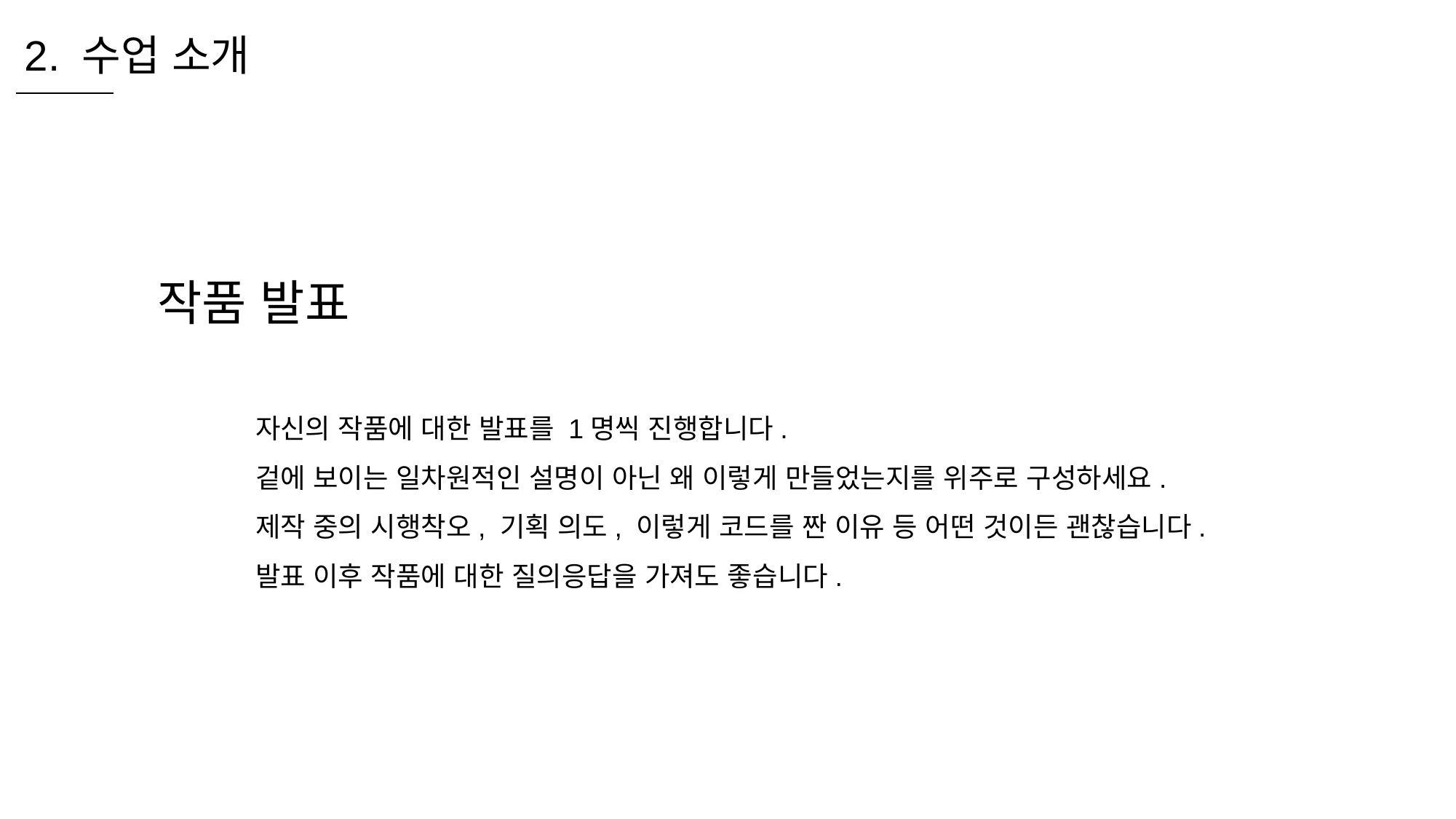

2. 수업 소개
작품 발표
자신의 작품에 대한 발표를 1명씩 진행합니다.
겉에 보이는 일차원적인 설명이 아닌 왜 이렇게 만들었는지를 위주로 구성하세요.
제작 중의 시행착오, 기획 의도, 이렇게 코드를 짠 이유 등 어떤 것이든 괜찮습니다.
발표 이후 작품에 대한 질의응답을 가져도 좋습니다.